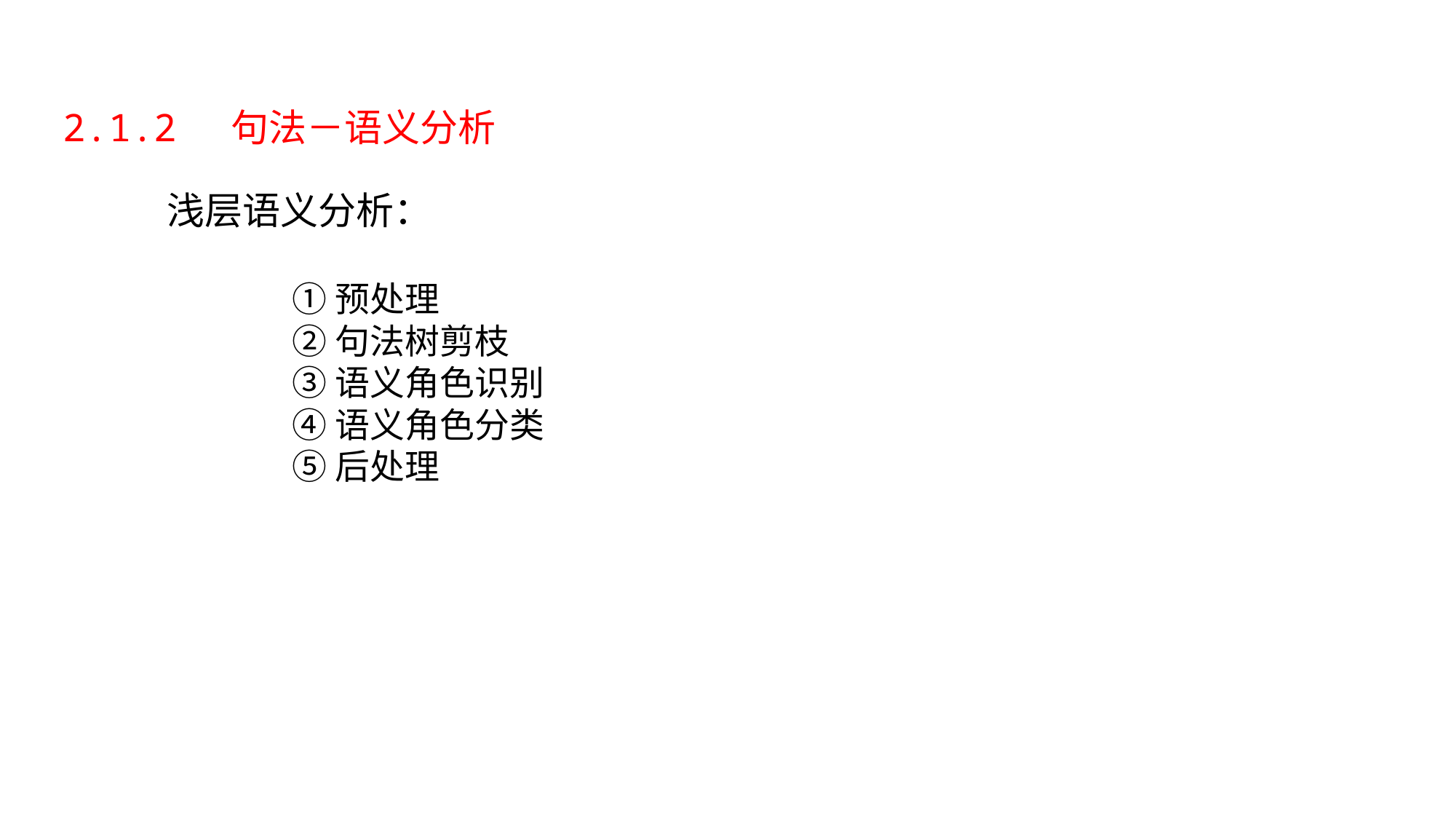

2.1.2  句法－语义分析
浅层语义分析：

                ①预处理
                ②句法树剪枝
                ③语义角色识别
                ④语义角色分类
                ⑤后处理